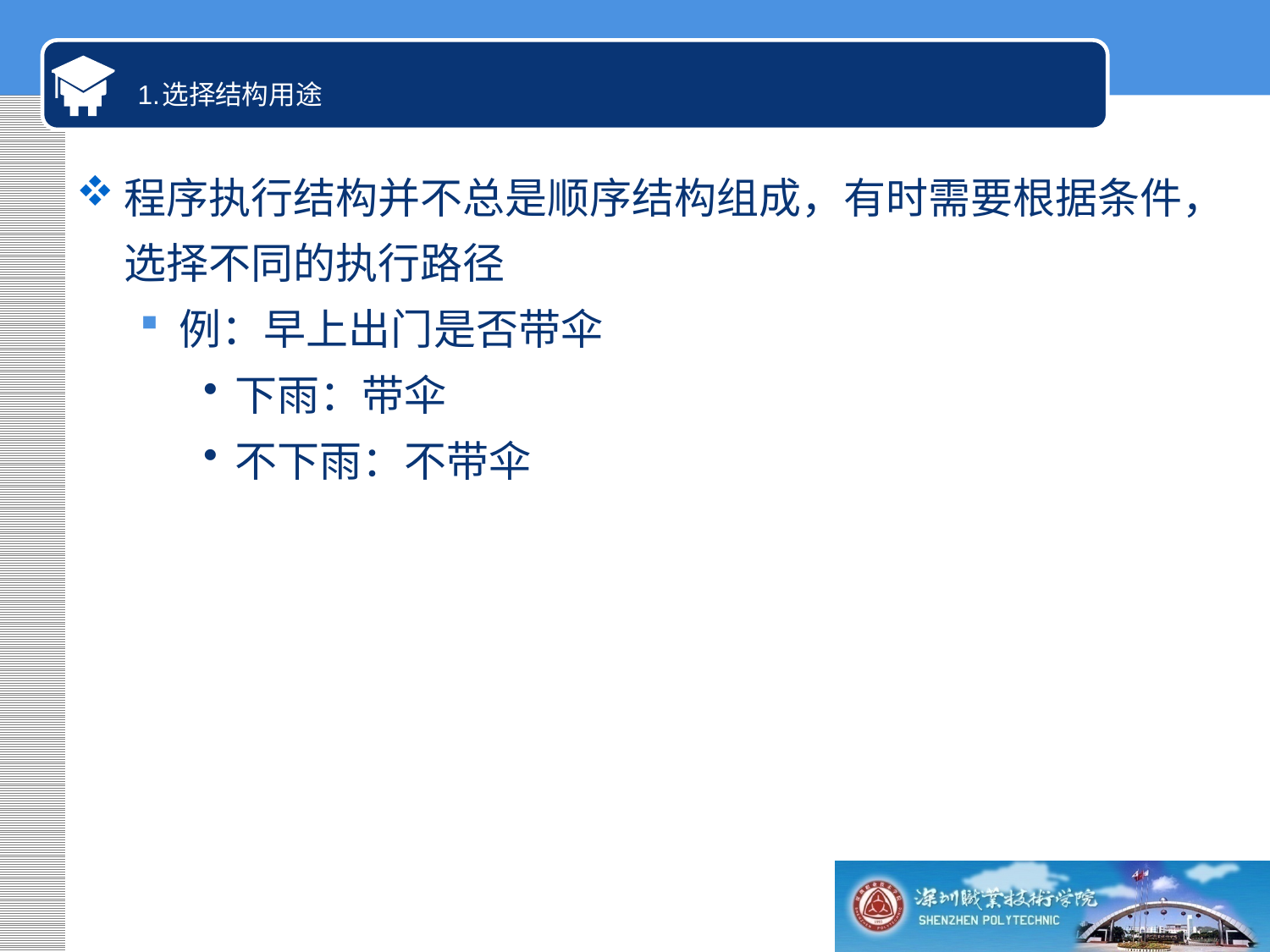

# 1.选择结构用途
程序执行结构并不总是顺序结构组成，有时需要根据条件，选择不同的执行路径
例：早上出门是否带伞
下雨：带伞
不下雨：不带伞